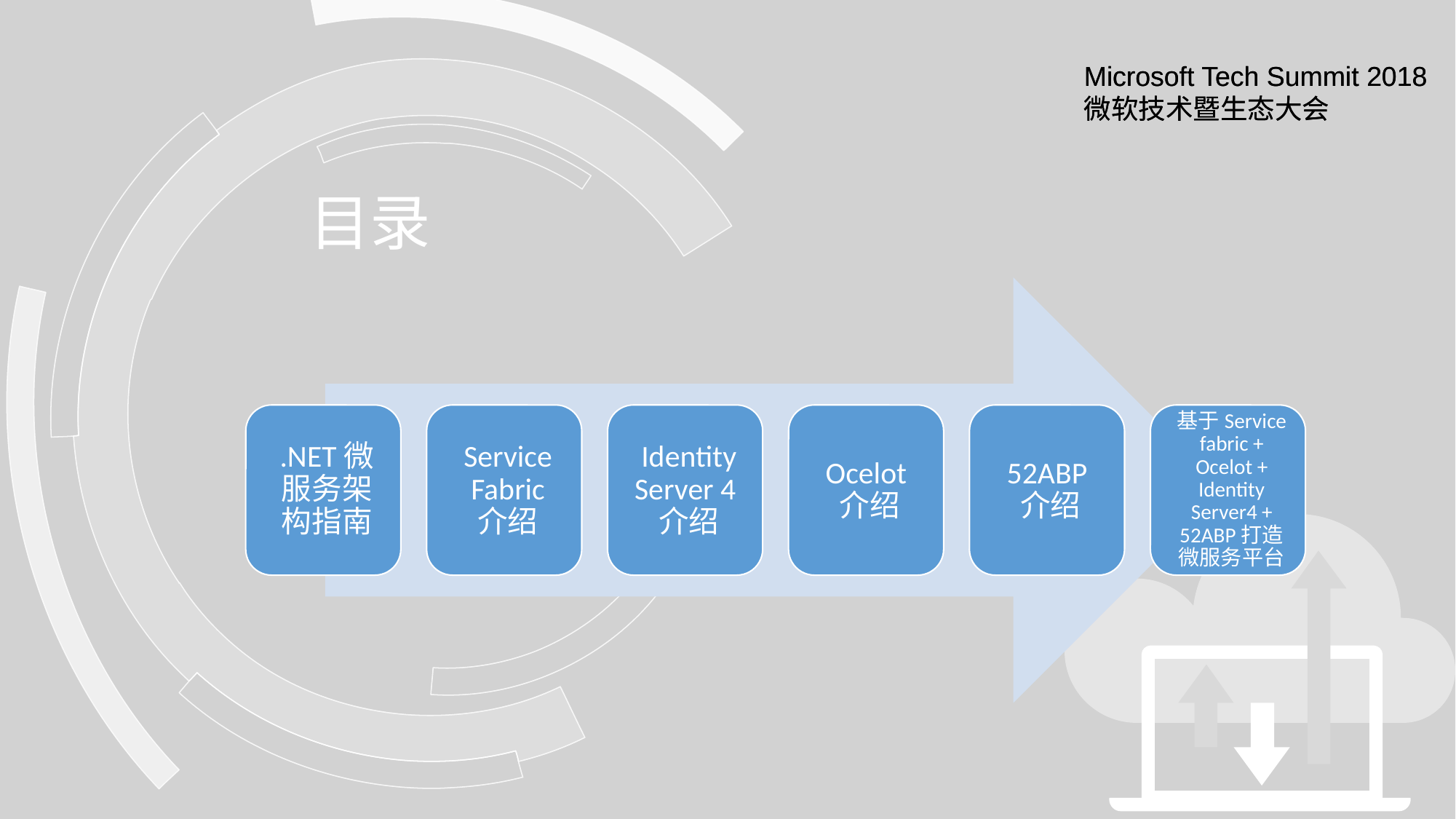

Microsoft Tech Summit 2018
微软技术暨生态大会
# 目录
.NET微服务架构指南
Service Fabric 介绍
Identity Server 4介绍
Ocelot介绍
52ABP介绍
基于Service fabric + Ocelot + Identity Server4 + 52ABP打造微服务平台